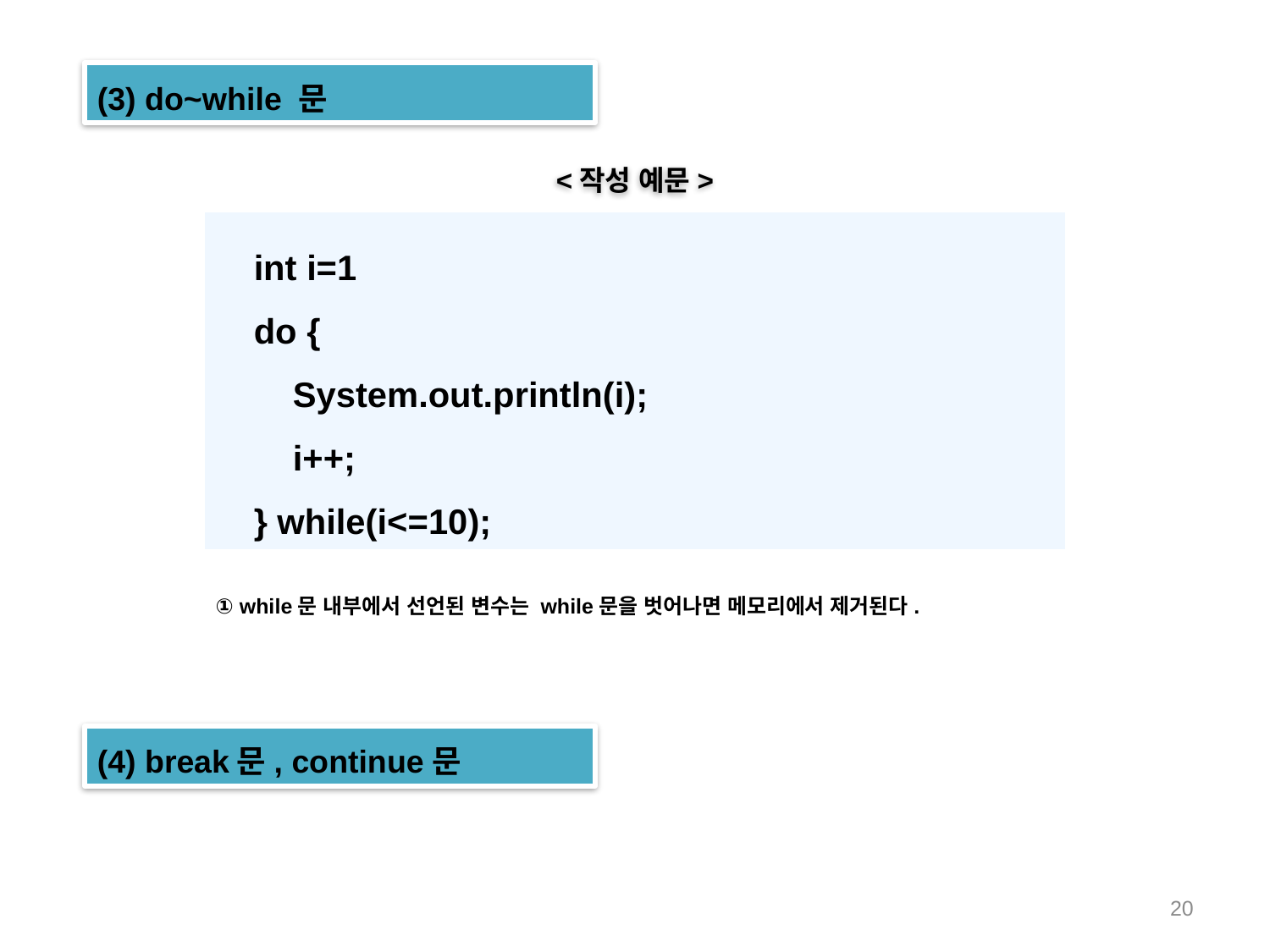

(3) do~while 문
<작성 예문>
int i=1
do {
    System.out.println(i);
    i++;
} while(i<=10);
① while문 내부에서 선언된 변수는 while문을 벗어나면 메모리에서 제거된다.
(4) break문, continue문
20